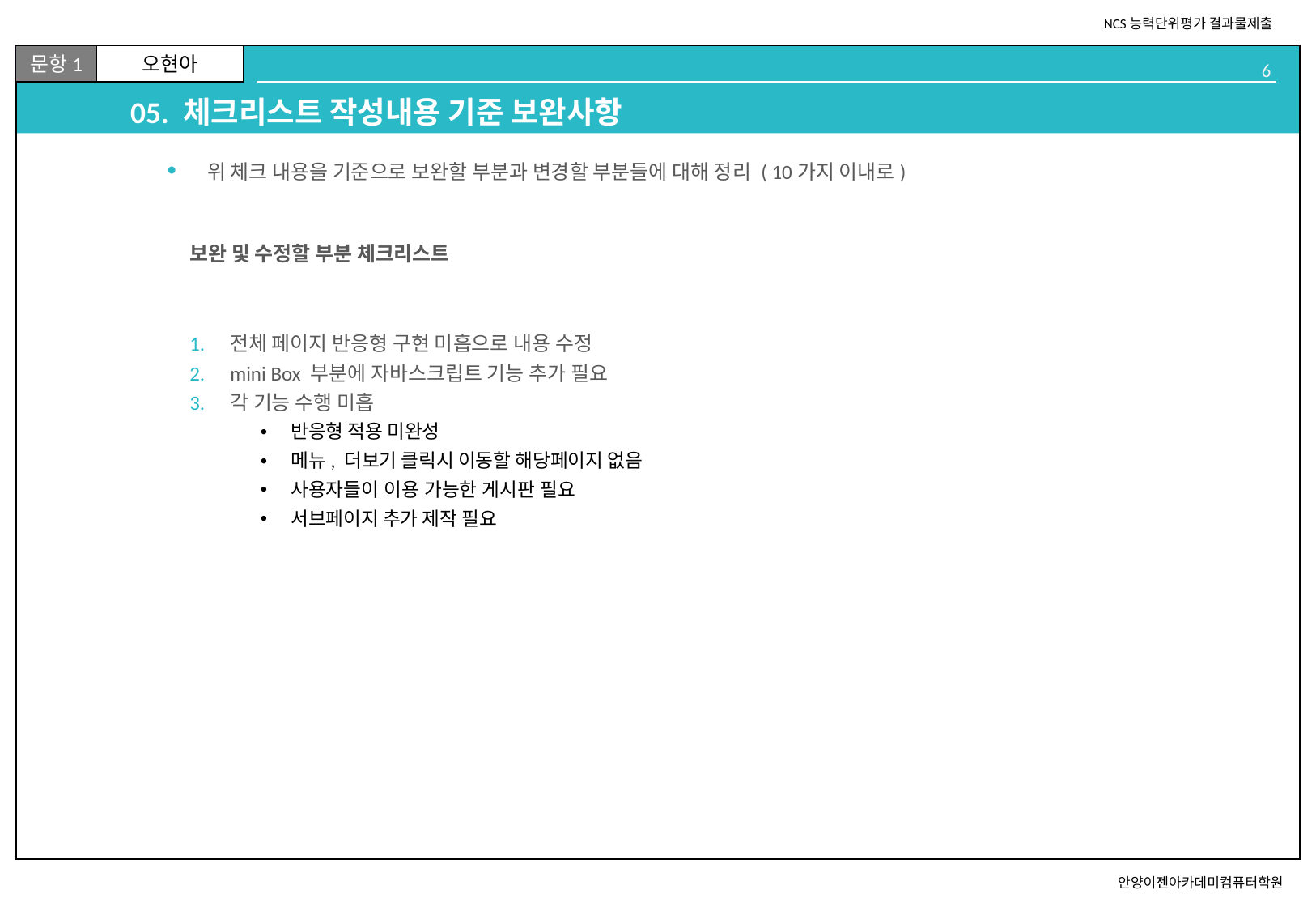

# 05. 체크리스트 작성내용 기준 보완사항
위 체크 내용을 기준으로 보완할 부분과 변경할 부분들에 대해 정리 ( 10가지 이내로)
보완 및 수정할 부분 체크리스트
전체 페이지 반응형 구현 미흡으로 내용 수정
mini Box 부분에 자바스크립트 기능 추가 필요
각 기능 수행 미흡
반응형 적용 미완성
메뉴, 더보기 클릭시 이동할 해당페이지 없음
사용자들이 이용 가능한 게시판 필요
서브페이지 추가 제작 필요